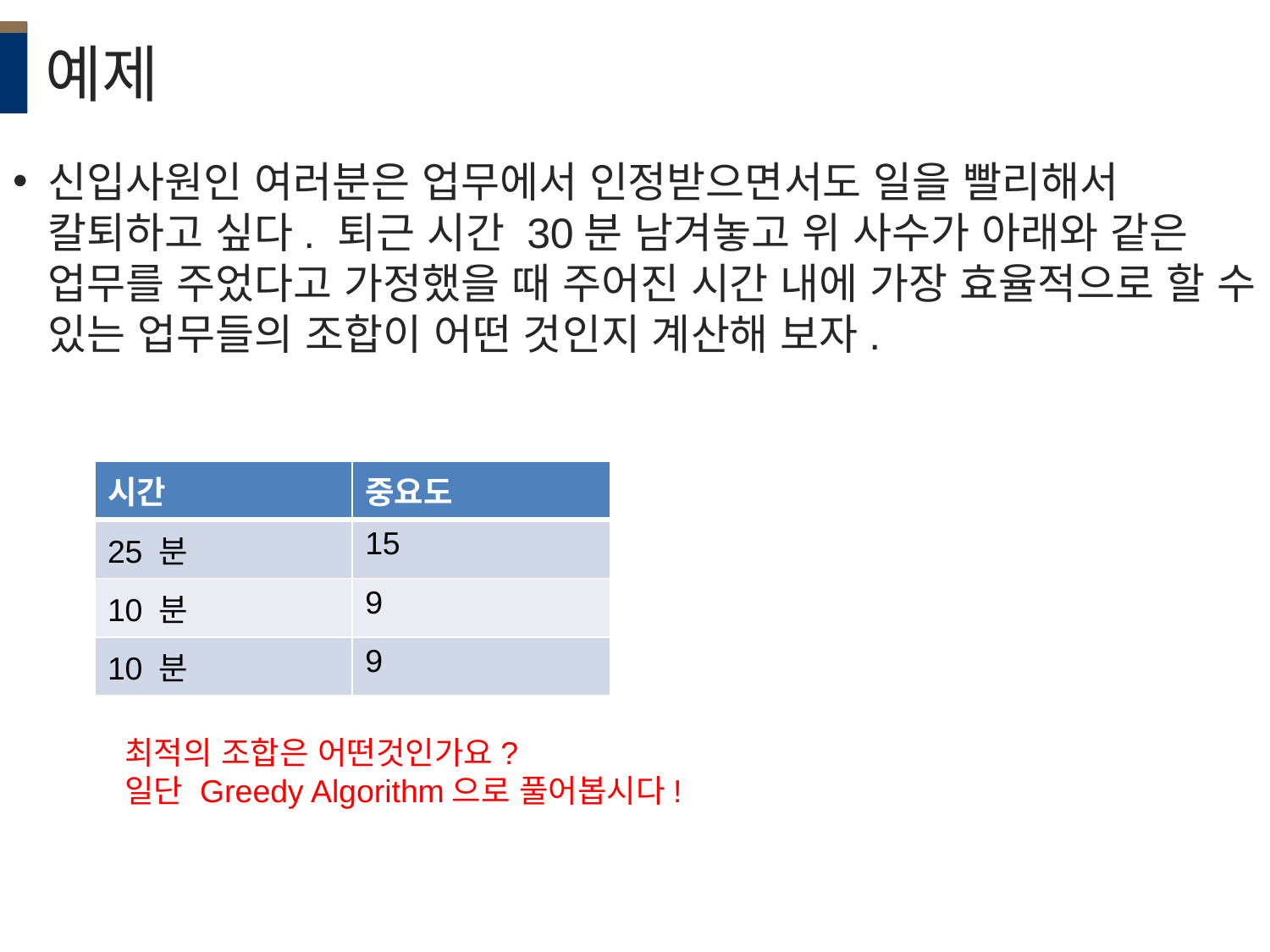

# 예제
신입사원인 여러분은 업무에서 인정받으면서도 일을 빨리해서 칼퇴하고 싶다. 퇴근 시간 30분 남겨놓고 위 사수가 아래와 같은 업무를 주었다고 가정했을 때 주어진 시간 내에 가장 효율적으로 할 수 있는 업무들의 조합이 어떤 것인지 계산해 보자.
| 시간 | 중요도 |
| --- | --- |
| 25 분 | 15 |
| 10 분 | 9 |
| 10 분 | 9 |
최적의 조합은 어떤것인가요?
일단 Greedy Algorithm으로 풀어봅시다!